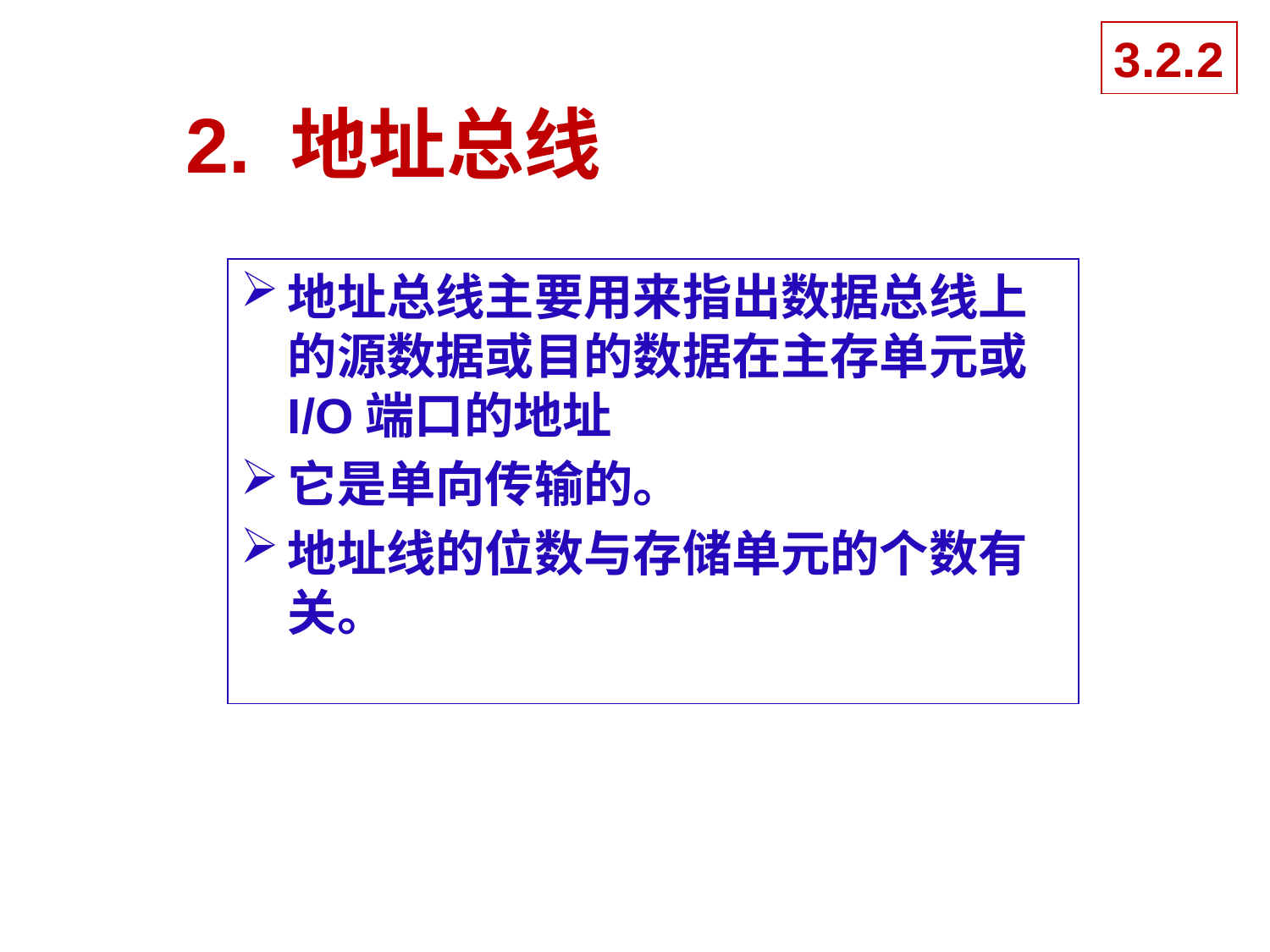

3.2.2
# 2. 地址总线
地址总线主要用来指出数据总线上的源数据或目的数据在主存单元或I/O端口的地址
它是单向传输的。
地址线的位数与存储单元的个数有关。